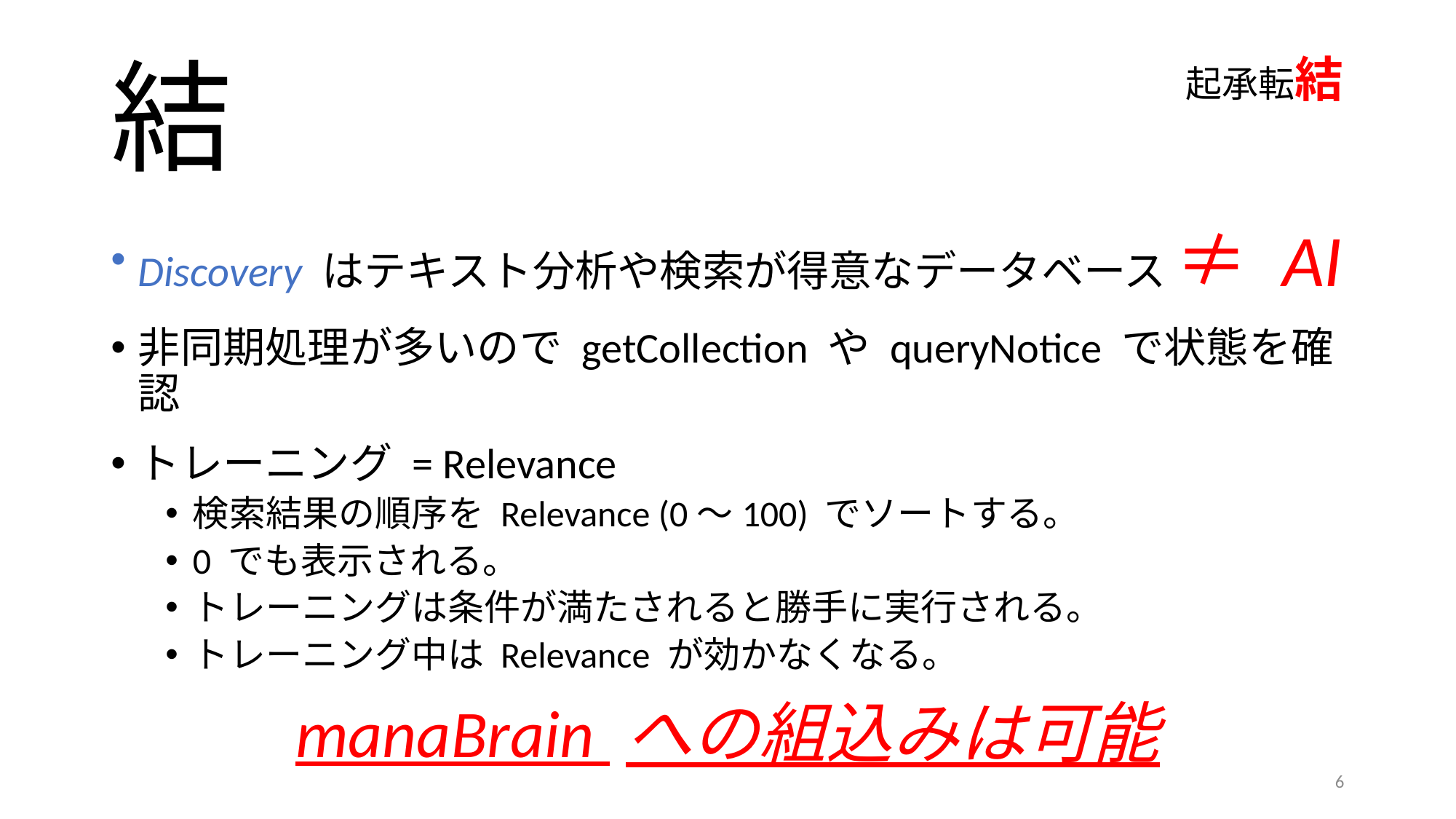

# 結
起承転結
Discovery はテキスト分析や検索が得意なデータベース ≠ AI
非同期処理が多いので getCollection や queryNotice で状態を確認
トレーニング = Relevance
検索結果の順序を Relevance (0〜100) でソートする。
0 でも表示される。
トレーニングは条件が満たされると勝手に実行される。
トレーニング中は Relevance が効かなくなる。
manaBrain への組込みは可能
6